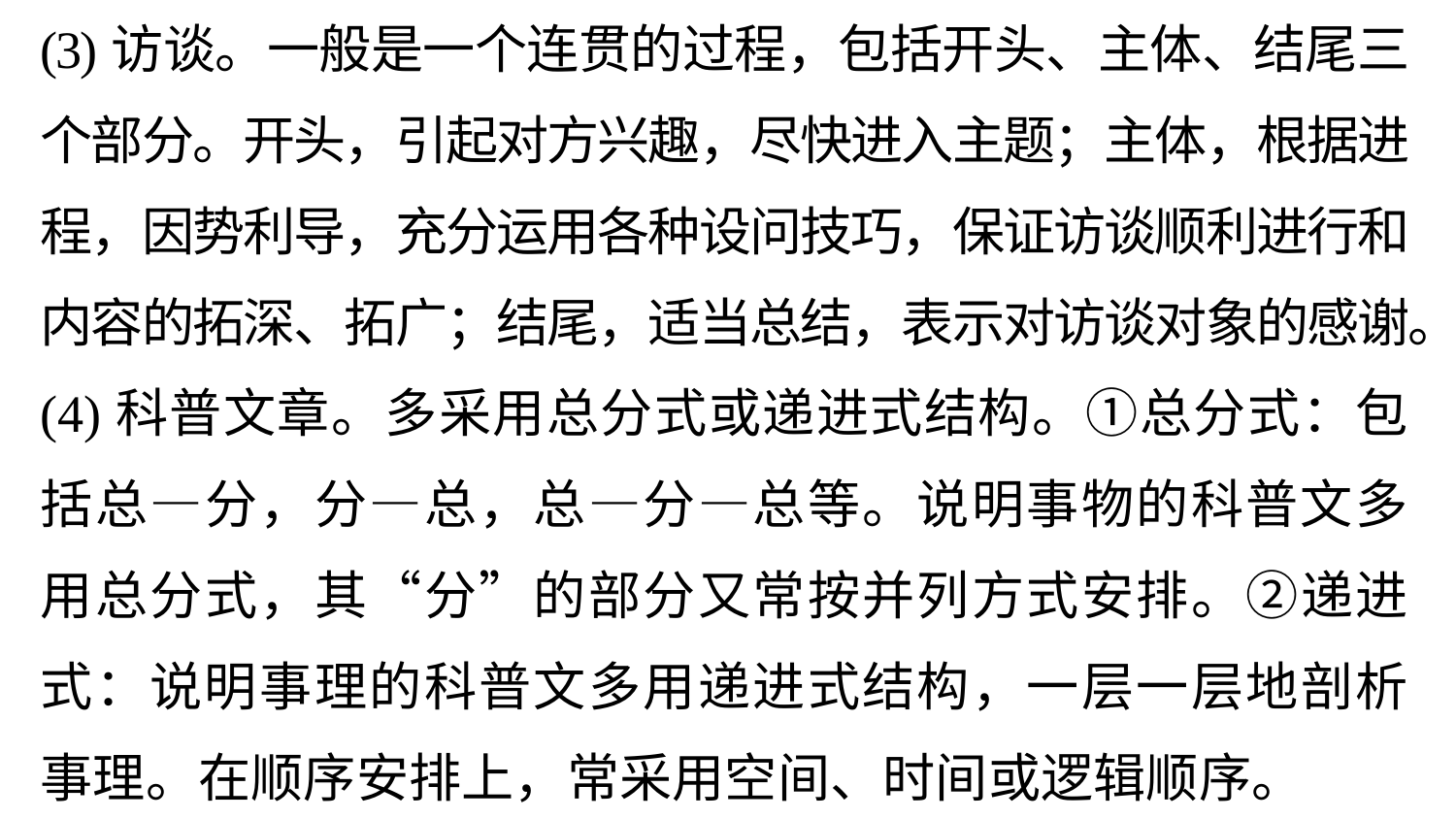

(3)访谈。一般是一个连贯的过程，包括开头、主体、结尾三个部分。开头，引起对方兴趣，尽快进入主题；主体，根据进程，因势利导，充分运用各种设问技巧，保证访谈顺利进行和内容的拓深、拓广；结尾，适当总结，表示对访谈对象的感谢。
(4)科普文章。多采用总分式或递进式结构。①总分式：包括总—分，分—总，总—分—总等。说明事物的科普文多用总分式，其“分”的部分又常按并列方式安排。②递进式：说明事理的科普文多用递进式结构，一层一层地剖析事理。在顺序安排上，常采用空间、时间或逻辑顺序。